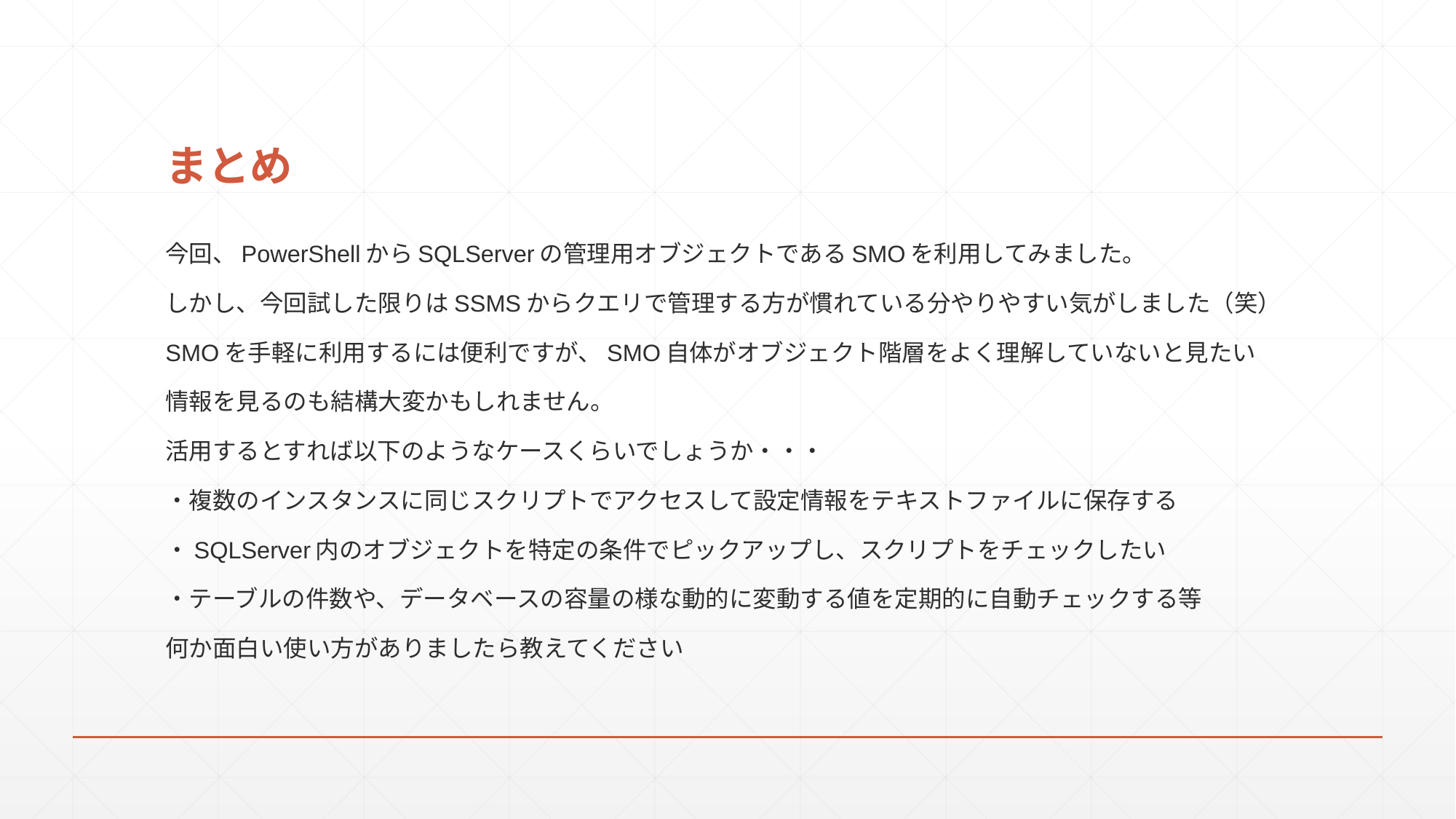

# まとめ
今回、PowerShellからSQLServerの管理用オブジェクトであるSMOを利用してみました。
しかし、今回試した限りはSSMSからクエリで管理する方が慣れている分やりやすい気がしました（笑）
SMOを手軽に利用するには便利ですが、SMO自体がオブジェクト階層をよく理解していないと見たい
情報を見るのも結構大変かもしれません。
活用するとすれば以下のようなケースくらいでしょうか・・・
・複数のインスタンスに同じスクリプトでアクセスして設定情報をテキストファイルに保存する
・SQLServer内のオブジェクトを特定の条件でピックアップし、スクリプトをチェックしたい
・テーブルの件数や、データベースの容量の様な動的に変動する値を定期的に自動チェックする等
何か面白い使い方がありましたら教えてください